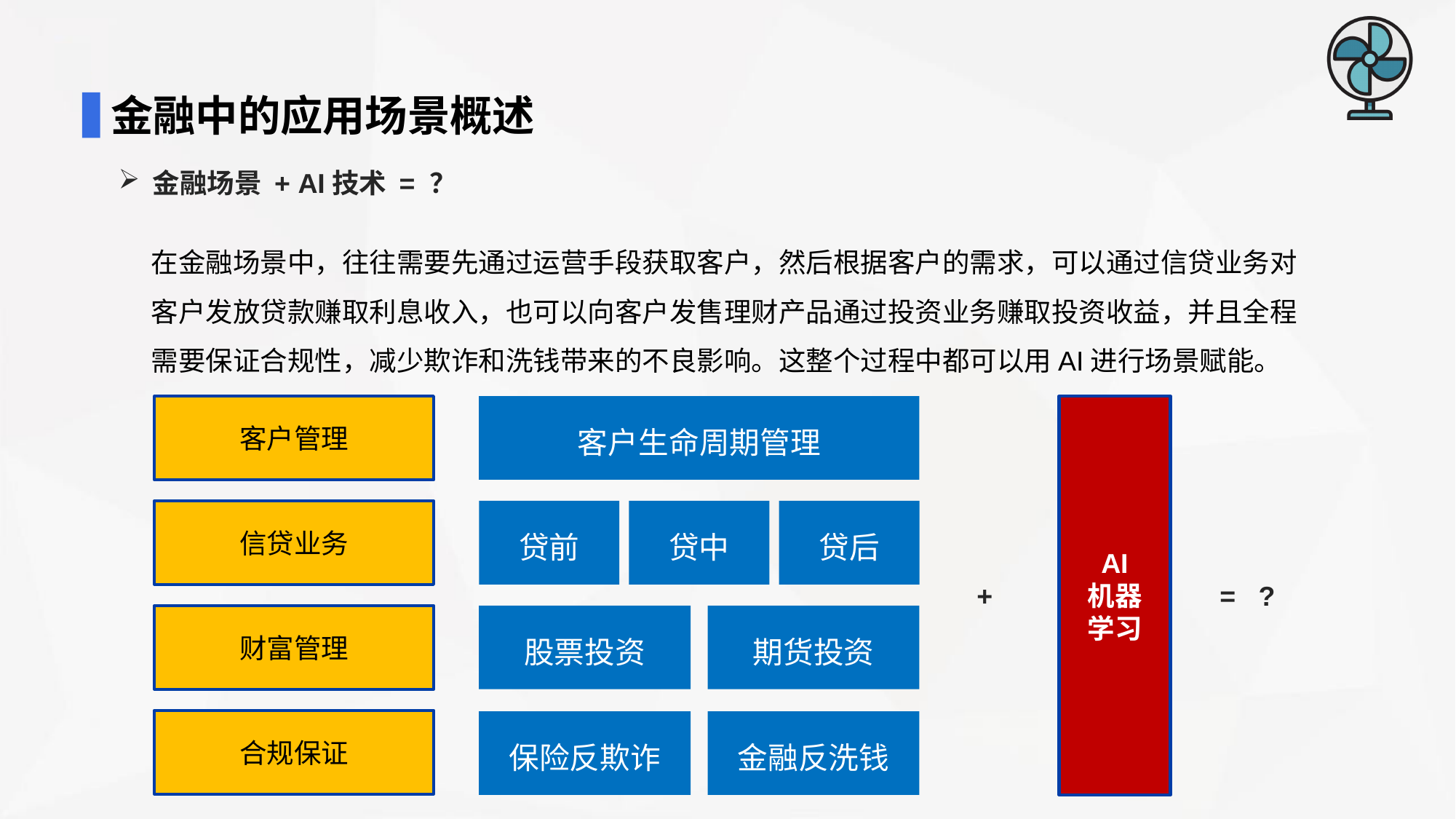

金融中的应用场景概述
金融场景 + AI技术 = ？
在金融场景中，往往需要先通过运营手段获取客户，然后根据客户的需求，可以通过信贷业务对客户发放贷款赚取利息收入，也可以向客户发售理财产品通过投资业务赚取投资收益，并且全程需要保证合规性，减少欺诈和洗钱带来的不良影响。这整个过程中都可以用AI进行场景赋能。
AI
机器
学习
客户生命周期管理
客户管理
贷后
贷中
信贷业务
贷前
+
=   ?
股票投资
期货投资
财富管理
合规保证
保险反欺诈
金融反洗钱